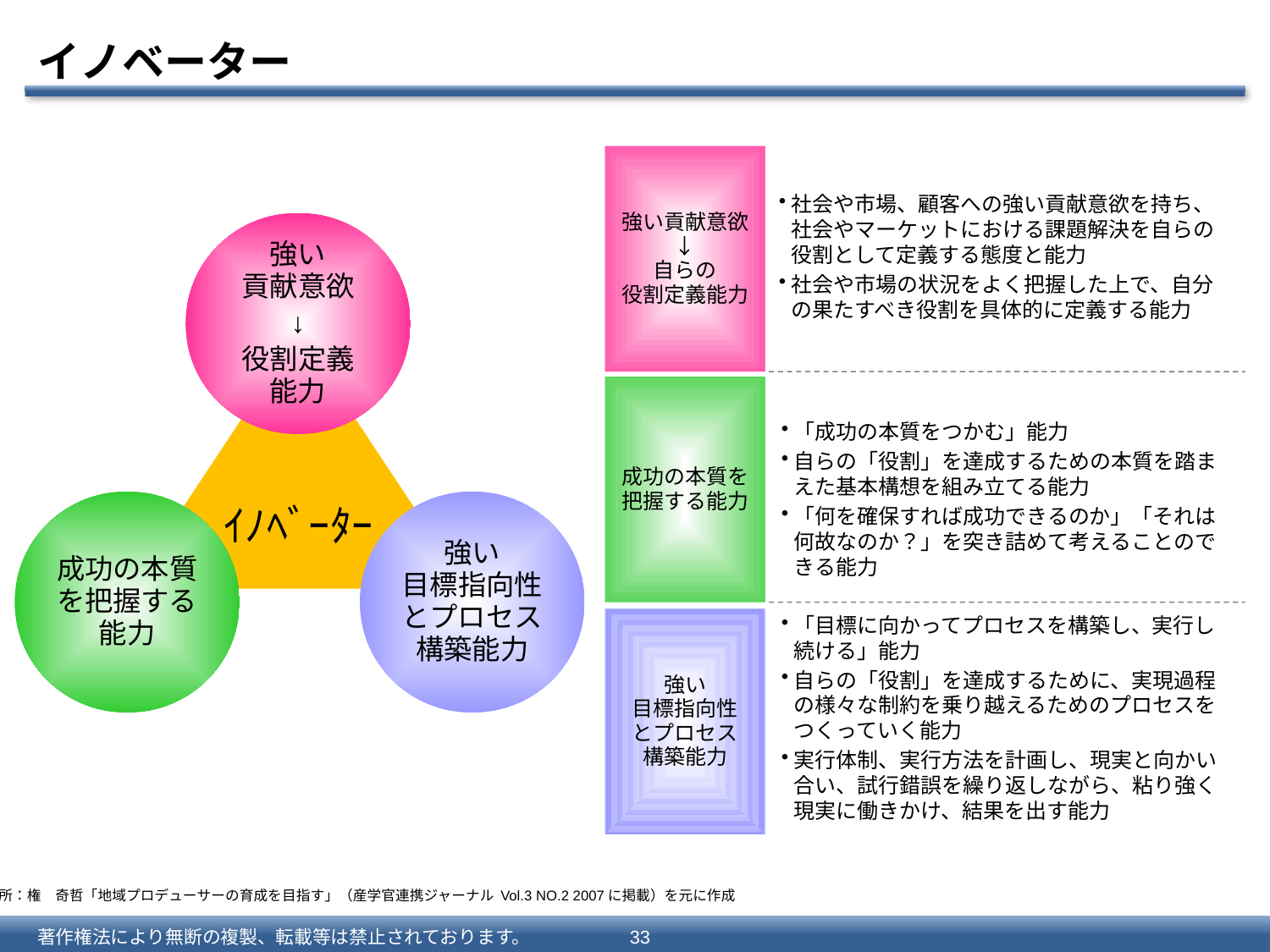

# イノベーター
強い貢献意欲
↓
自らの
役割定義能力
社会や市場、顧客への強い貢献意欲を持ち、社会やマーケットにおける課題解決を自らの役割として定義する態度と能力
社会や市場の状況をよく把握した上で、自分の果たすべき役割を具体的に定義する能力

成功の本質を
把握する能力
「成功の本質をつかむ」能力
自らの「役割」を達成するための本質を踏まえた基本構想を組み立てる能力
「何を確保すれば成功できるのか」「それは何故なのか？」を突き詰めて考えることのできる能力

「目標に向かってプロセスを構築し、実行し続ける」能力
自らの「役割」を達成するために、実現過程の様々な制約を乗り越えるためのプロセスをつくっていく能力
実行体制、実行方法を計画し、現実と向かい合い、試行錯誤を繰り返しながら、粘り強く現実に働きかけ、結果を出す能力
強い
目標指向性
とプロセス
構築能力
強い
貢献意欲
↓
役割定義
能力
ｲﾉﾍﾞｰﾀｰ
成功の本質を把握する能力
強い
目標指向性とプロセス
構築能力
出所：権　奇哲「地域プロデューサーの育成を目指す」（産学官連携ジャーナル Vol.3 NO.2 2007に掲載）を元に作成